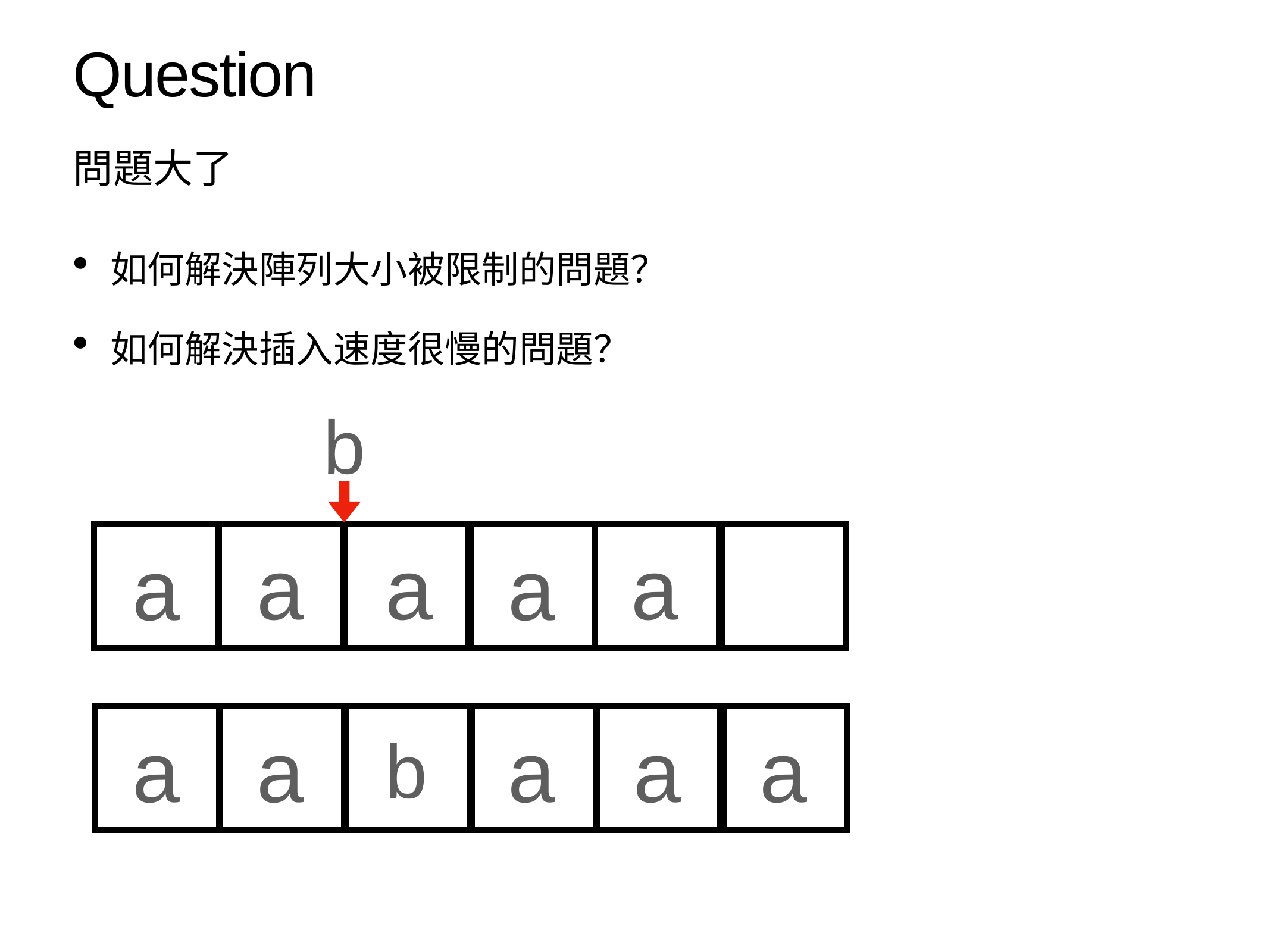

# Question
問題大了
如何解決陣列大小被限制的問題？
如何解決插入速度很慢的問題？
b

a
a
a
a
a

a
a
a
a
a

b